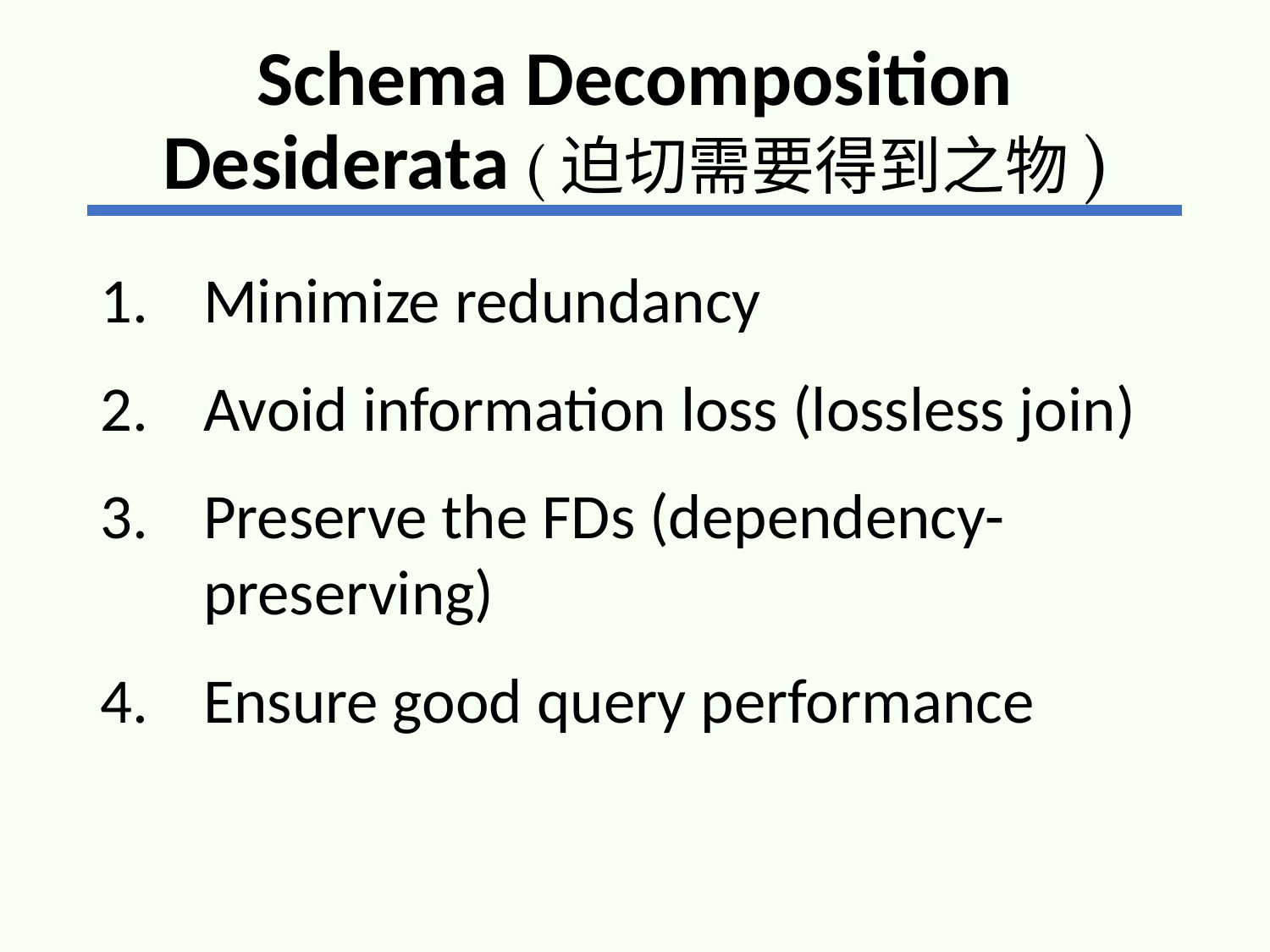

# Schema Decomposition Desiderata (迫切需要得到之物)
Minimize redundancy
Avoid information loss (lossless join)
Preserve the FDs (dependency-preserving)
Ensure good query performance